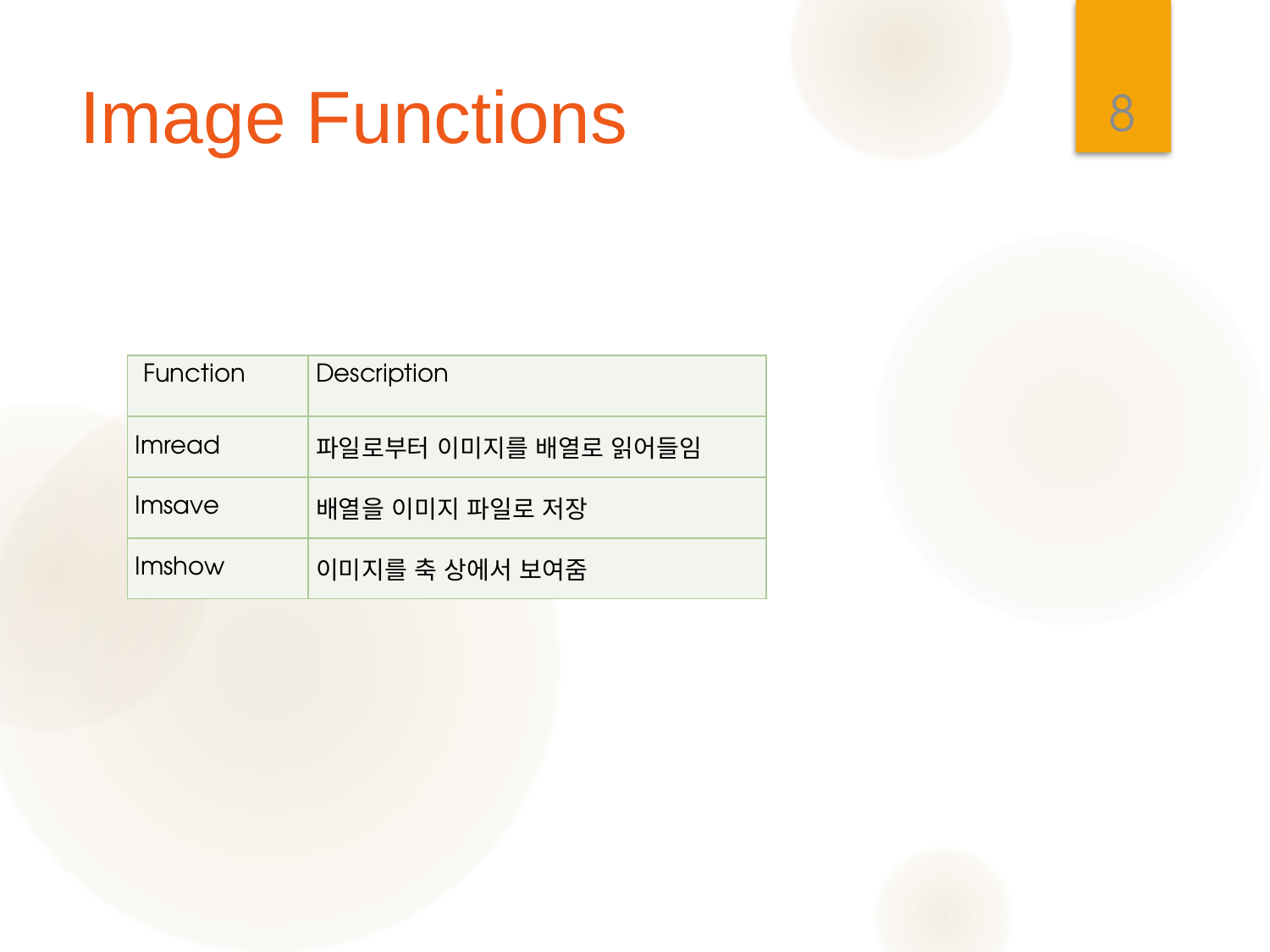

8
# Image Functions
| Function | Description |
| --- | --- |
| Imread | 파일로부터 이미지를 배열로 읽어들임 |
| Imsave | 배열을 이미지 파일로 저장 |
| Imshow | 이미지를 축 상에서 보여줌 |